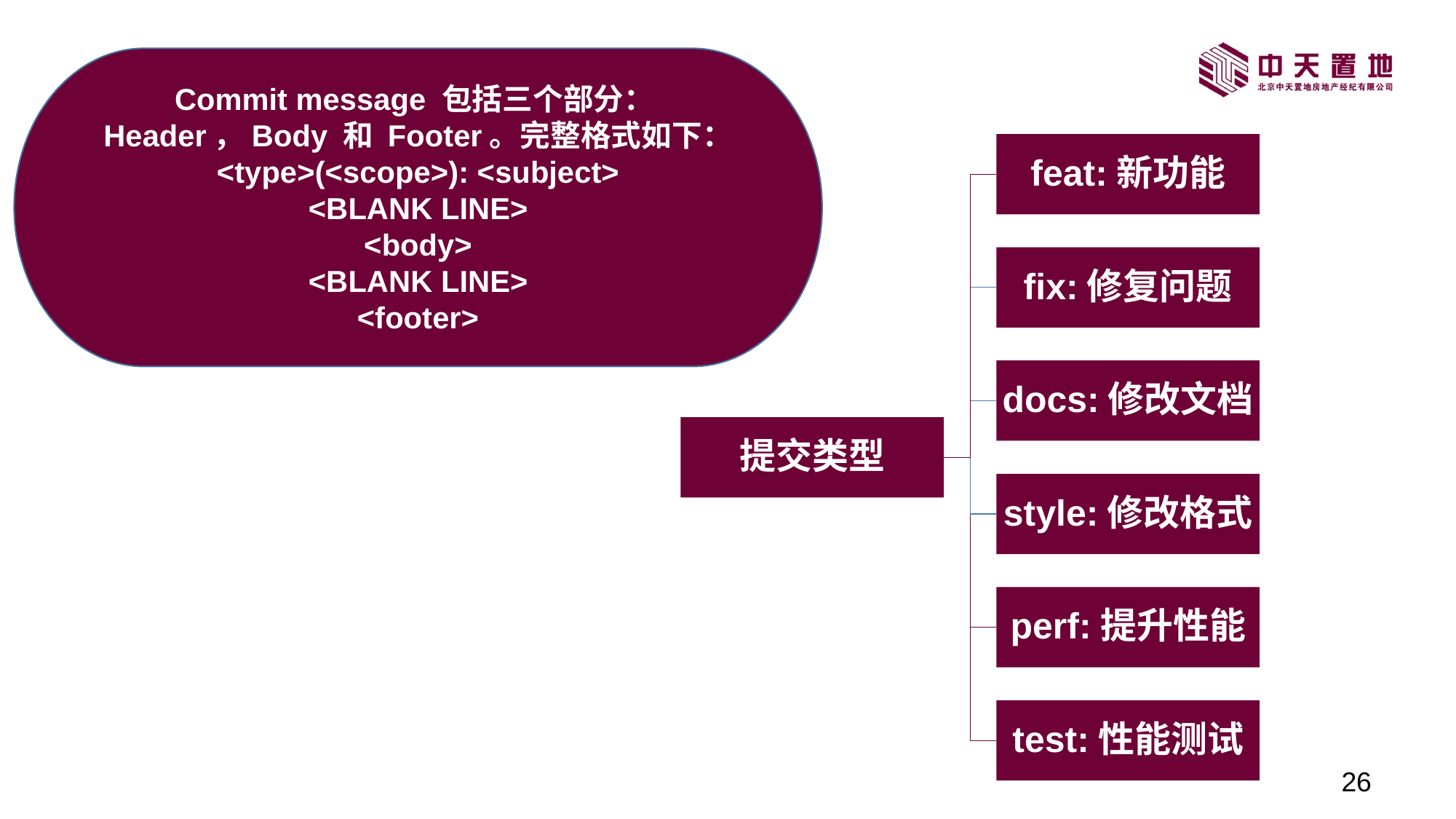

Commit message 包括三个部分：Header，Body 和 Footer。完整格式如下：
<type>(<scope>): <subject>
<BLANK LINE>
<body>
<BLANK LINE>
<footer>
提交类型
feat:新功能
fix:修复问题
docs:修改文档
style:修改格式
perf:提升性能
test:性能测试
26